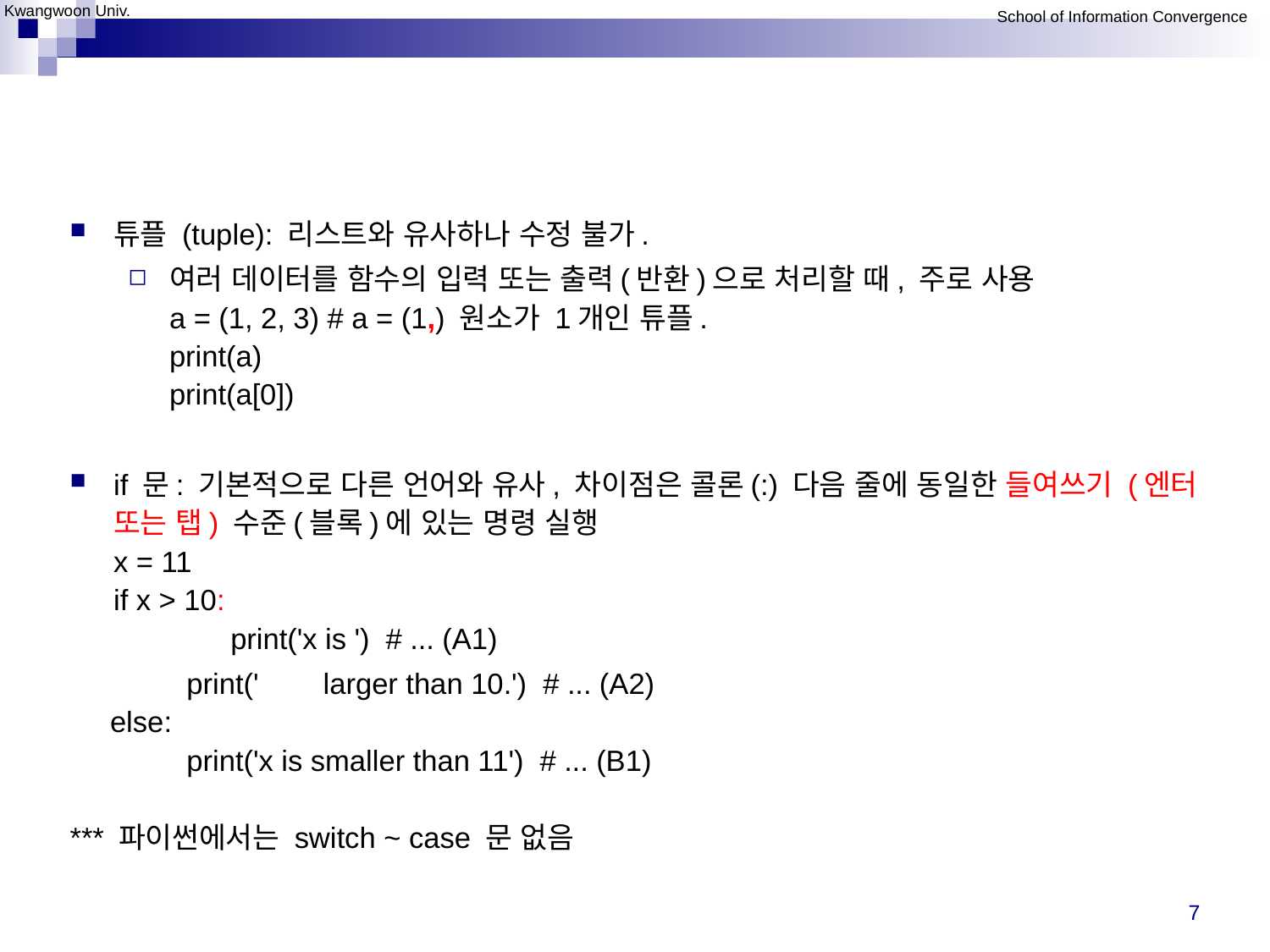

#
튜플 (tuple): 리스트와 유사하나 수정 불가.
여러 데이터를 함수의 입력 또는 출력(반환)으로 처리할 때, 주로 사용
a = (1, 2, 3) # a = (1,) 원소가 1개인 튜플.
print(a)
print(a[0])

if 문: 기본적으로 다른 언어와 유사, 차이점은 콜론(:) 다음 줄에 동일한 들여쓰기 (엔터 또는 탭) 수준(블록)에 있는 명령 실행
x = 11
if x > 10:
	print('x is ')  # ... (A1)
    	print('        larger than 10.')  # ... (A2)
     else:
	print('x is smaller than 11')  # ... (B1)
*** 파이썬에서는 switch ~ case 문 없음
7